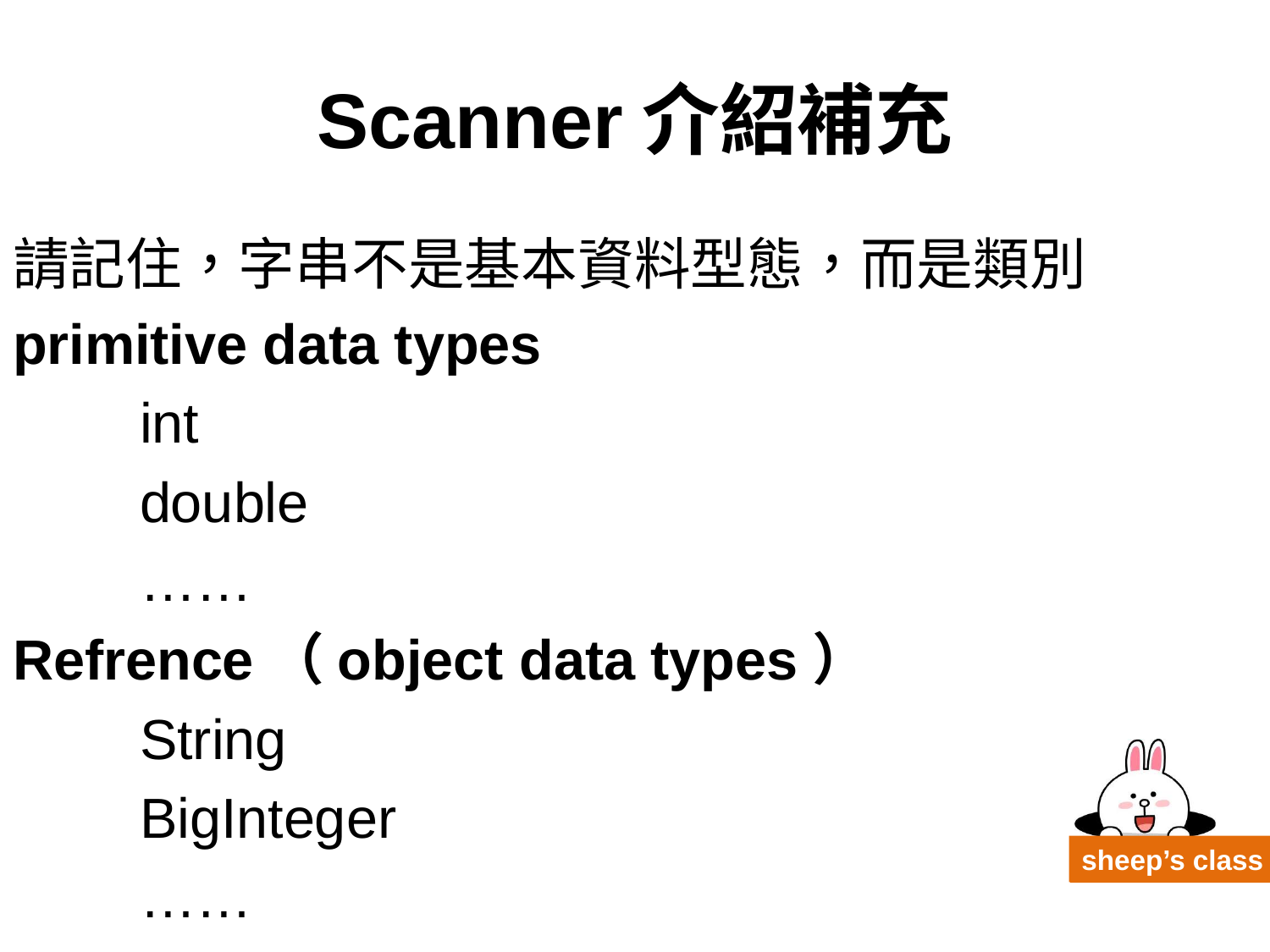

# Scanner介紹補充
請記住，字串不是基本資料型態，而是類別
primitive data types
	int
	double
	……
Refrence（object data types）
	String
	BigInteger
	……